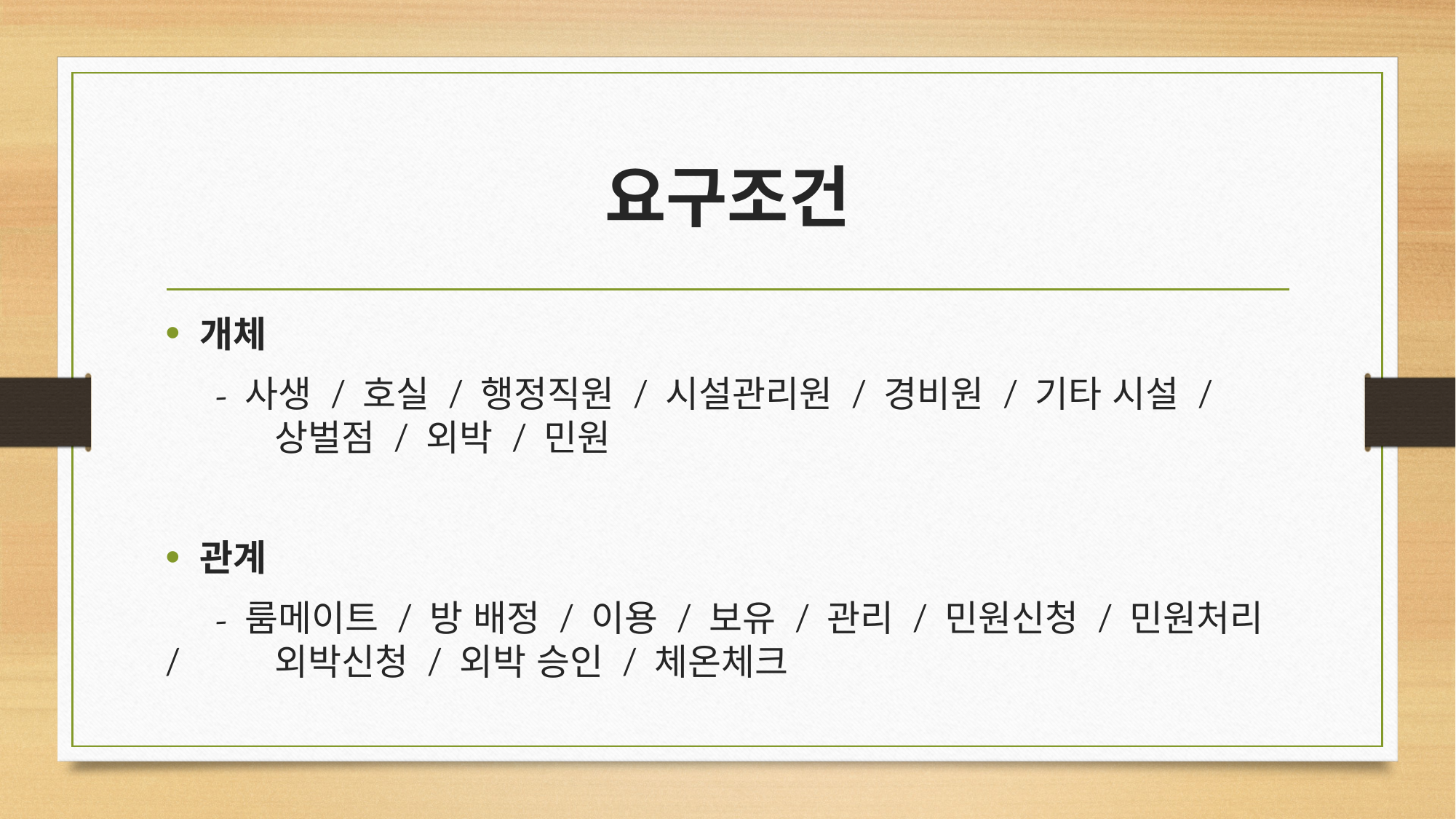

# 요구조건
개체
      - 사생 / 호실 / 행정직원 / 시설관리원 / 경비원 / 기타 시설 /		상벌점 / 외박 / 민원

관계
      - 룸메이트 / 방 배정 / 이용 / 보유 / 관리 / 민원신청 / 민원처리 /	외박신청 / 외박 승인 / 체온체크